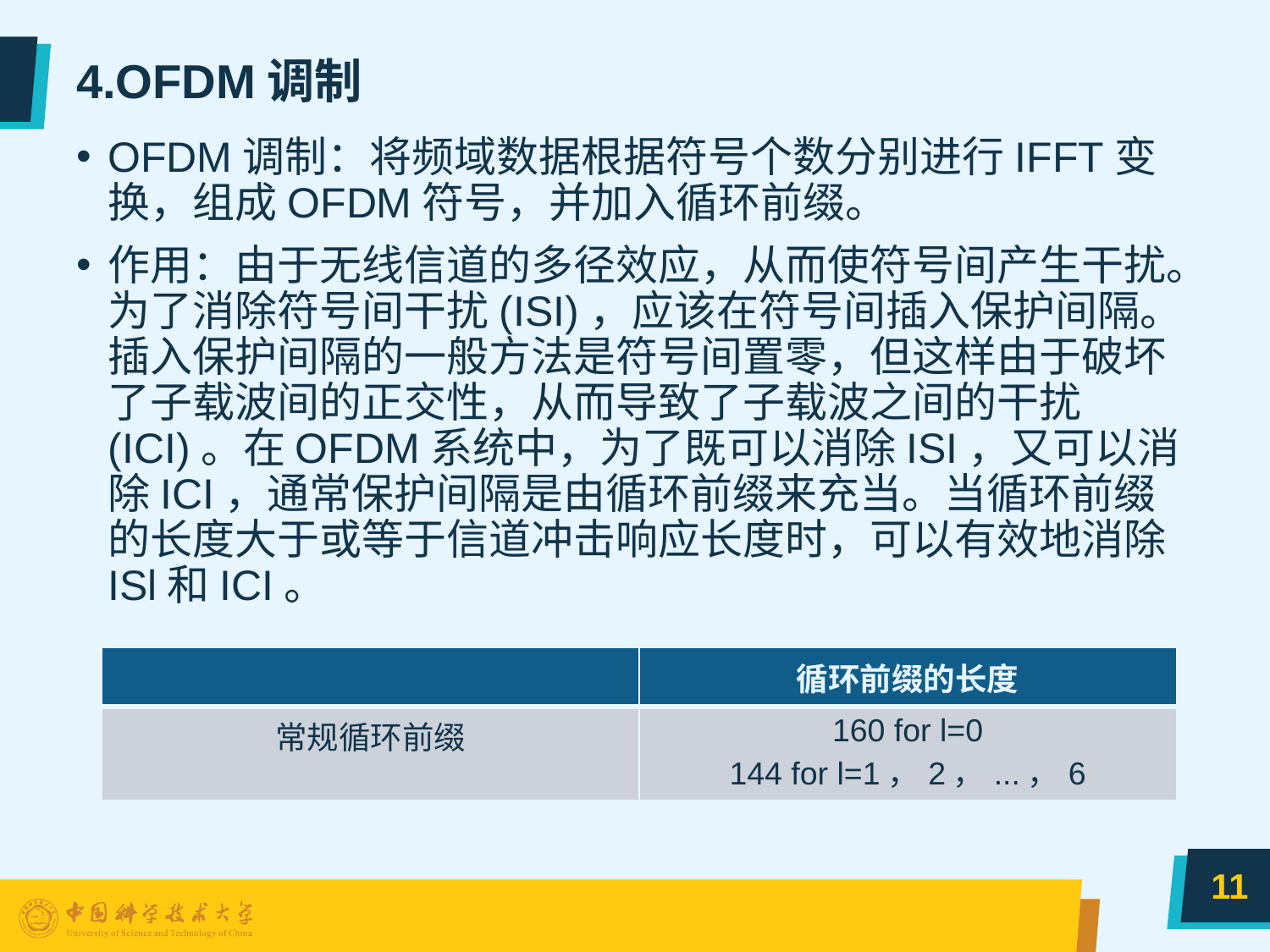

# 4.OFDM调制
OFDM调制：将频域数据根据符号个数分别进行IFFT变换，组成OFDM符号，并加入循环前缀。
作用：由于无线信道的多径效应，从而使符号间产生干扰。为了消除符号间干扰(ISI)，应该在符号间插入保护间隔。插入保护间隔的一般方法是符号间置零，但这样由于破坏了子载波间的正交性，从而导致了子载波之间的干扰(ICI)。在OFDM系统中，为了既可以消除ISI，又可以消除ICI，通常保护间隔是由循环前缀来充当。当循环前缀的长度大于或等于信道冲击响应长度时，可以有效地消除ISl和ICI。

|  | 循环前缀的长度 |
| --- | --- |
| 常规循环前缀 | 160 for l=0 144 for l=1，2，...，6 |
11